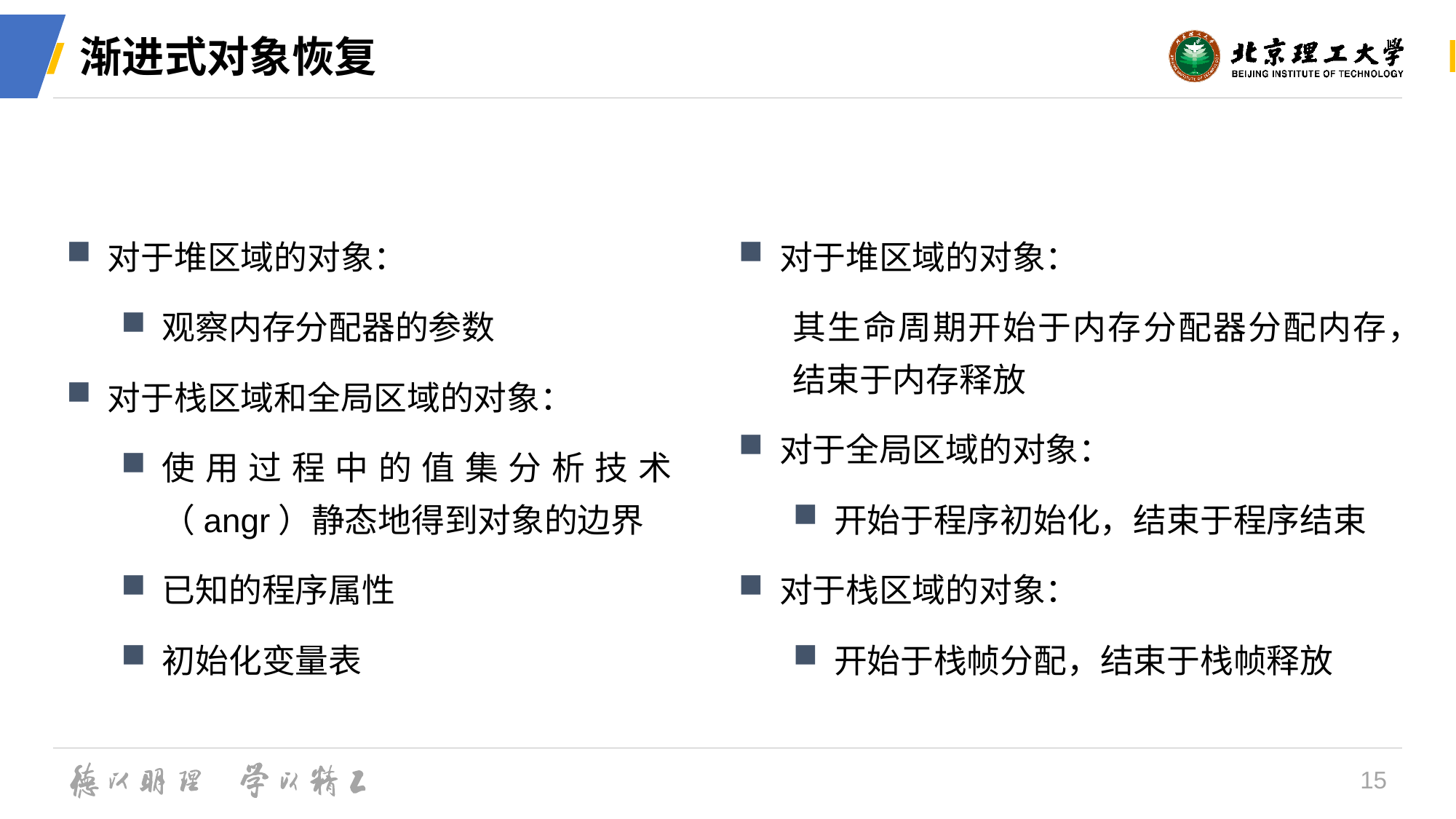

# 渐进式对象恢复
对于堆区域的对象：
观察内存分配器的参数
对于栈区域和全局区域的对象：
使用过程中的值集分析技术（angr）静态地得到对象的边界
已知的程序属性
初始化变量表

对于堆区域的对象：
其生命周期开始于内存分配器分配内存，结束于内存释放
对于全局区域的对象：
开始于程序初始化，结束于程序结束
对于栈区域的对象：
开始于栈帧分配，结束于栈帧释放